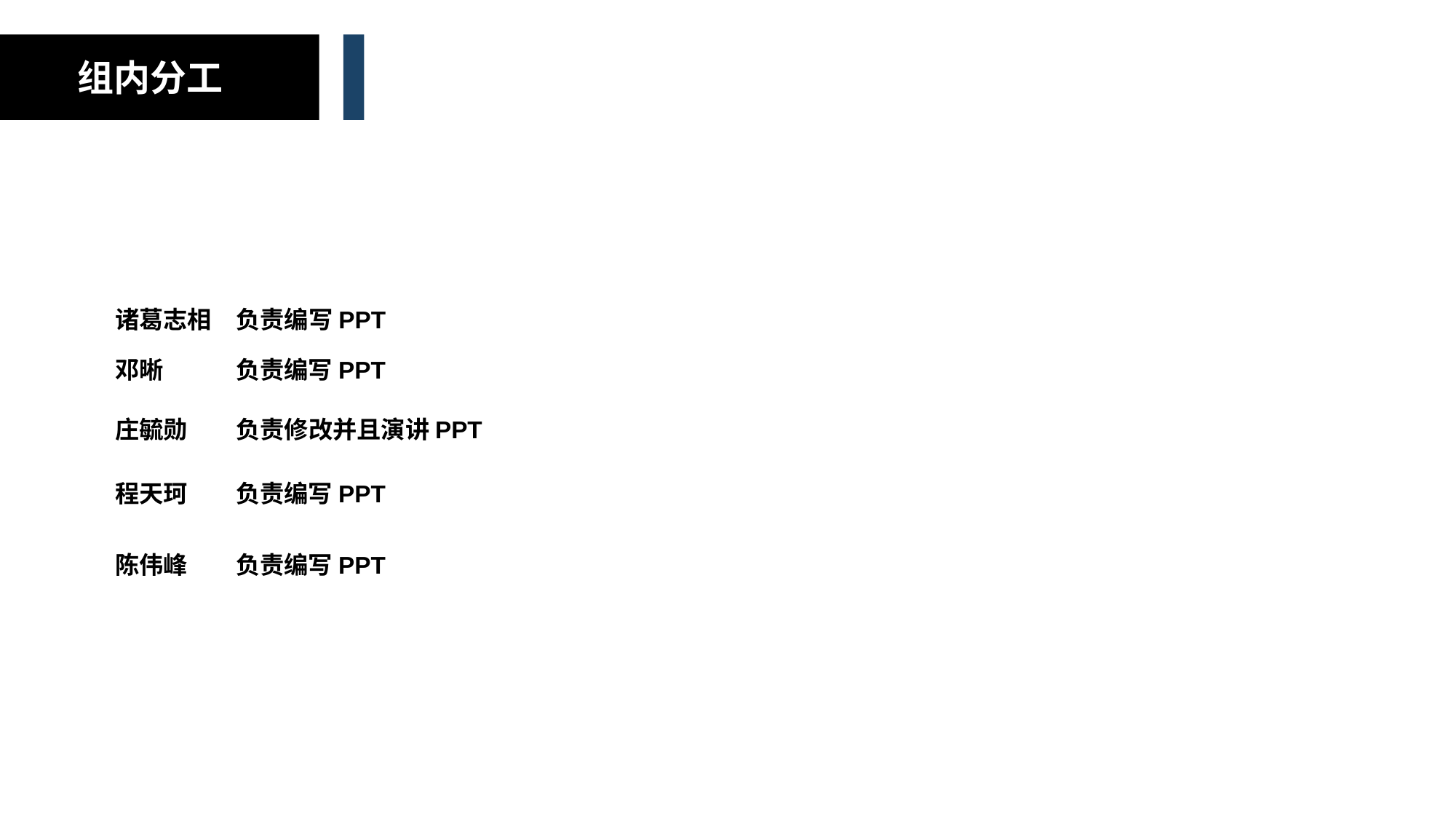

组内分工
诸葛志相
负责编写PPT
邓晰
负责编写PPT
庄毓勋
负责修改并且演讲PPT
负责编写PPT
程天珂
陈伟峰
负责编写PPT